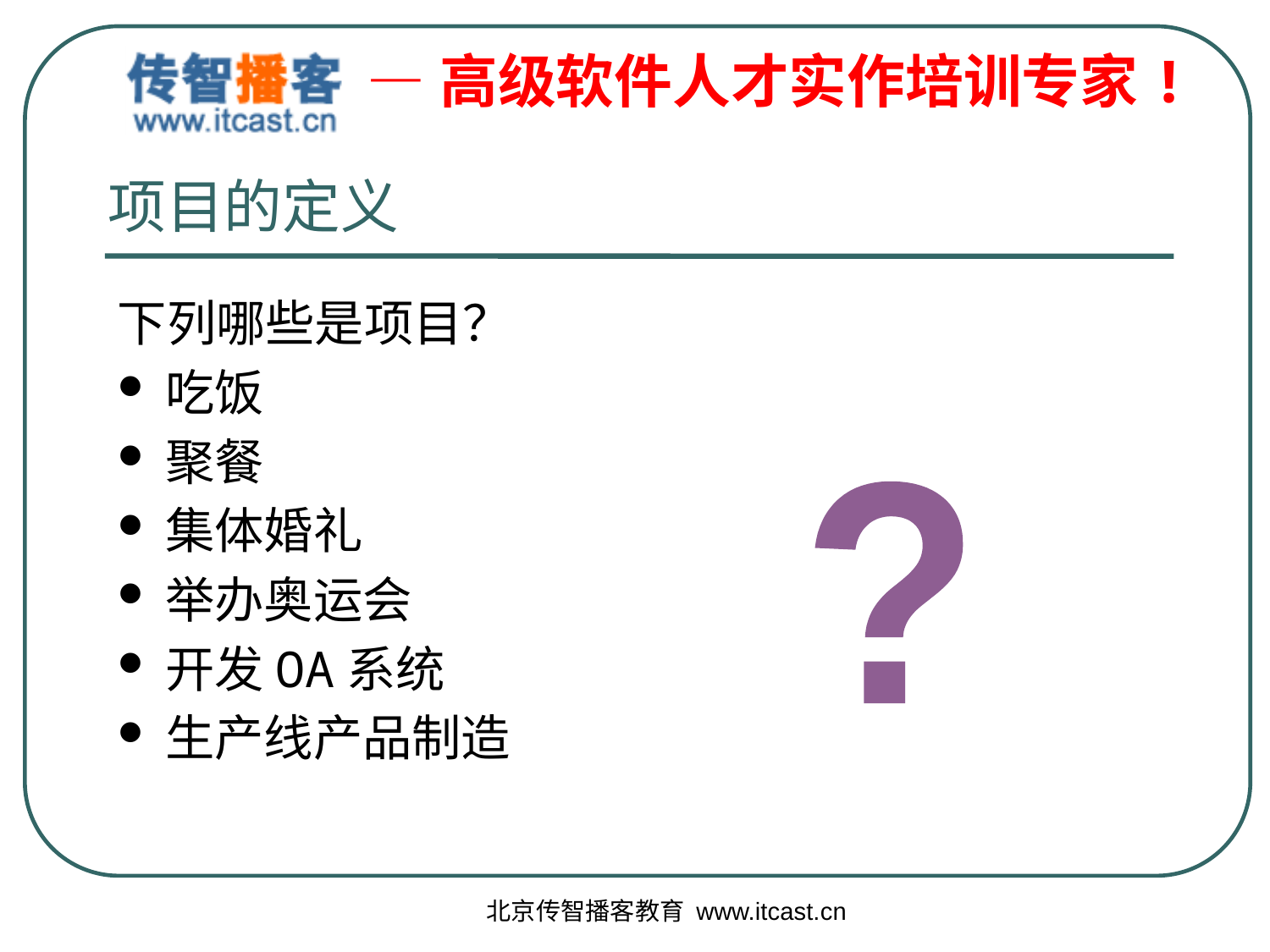

# 项目的定义
下列哪些是项目？
吃饭
聚餐
集体婚礼
举办奥运会
开发OA系统
生产线产品制造

?
北京传智播客教育 www.itcast.cn